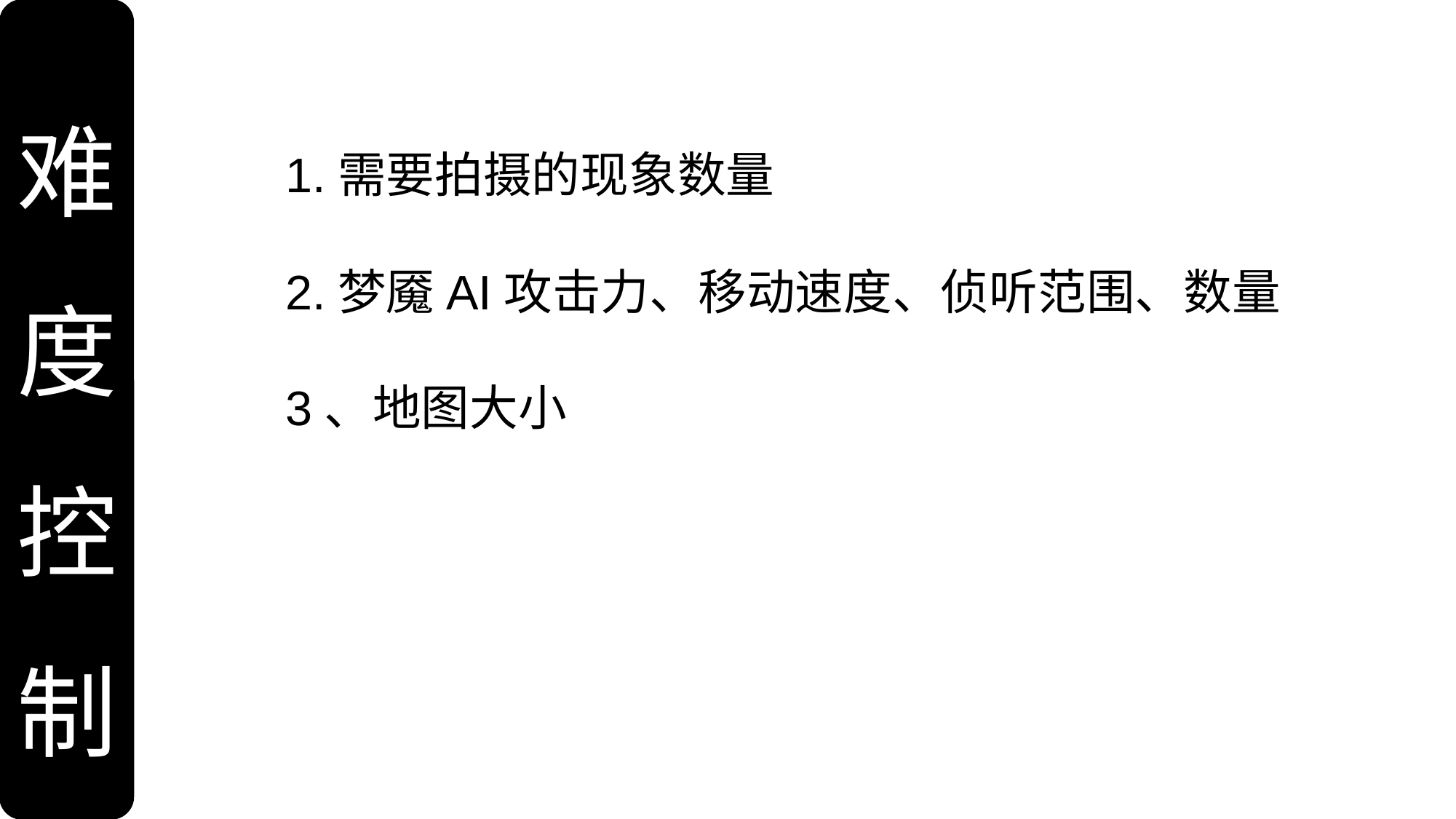

难
度
控制
1.需要拍摄的现象数量
2.梦魇AI攻击力、移动速度、侦听范围、数量
3、地图大小